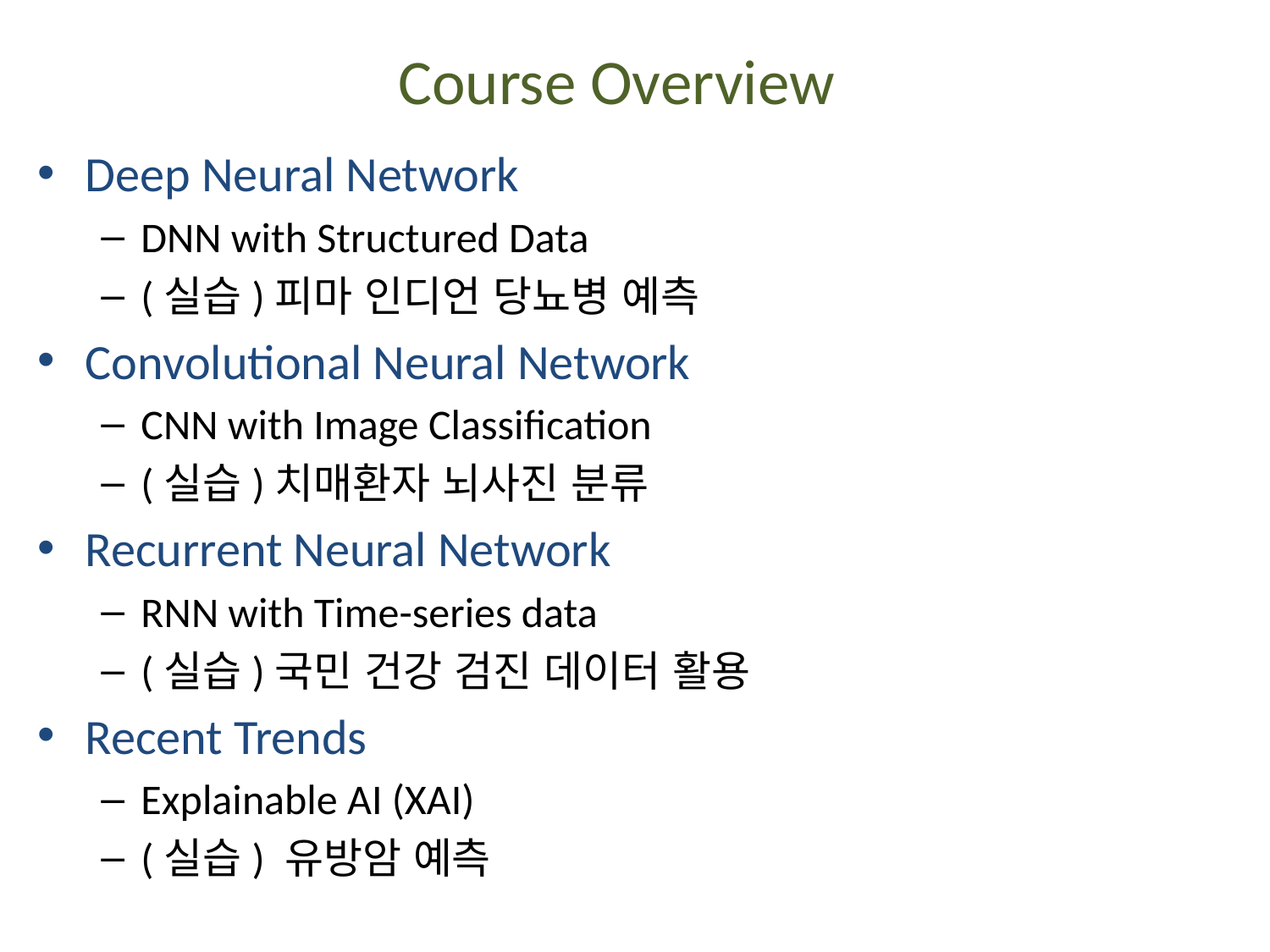

# Course Overview
Deep Neural Network
DNN with Structured Data
(실습)피마 인디언 당뇨병 예측
Convolutional Neural Network
CNN with Image Classification
(실습)치매환자 뇌사진 분류
Recurrent Neural Network
RNN with Time-series data
(실습)국민 건강 검진 데이터 활용
Recent Trends
Explainable AI (XAI)
(실습) 유방암 예측